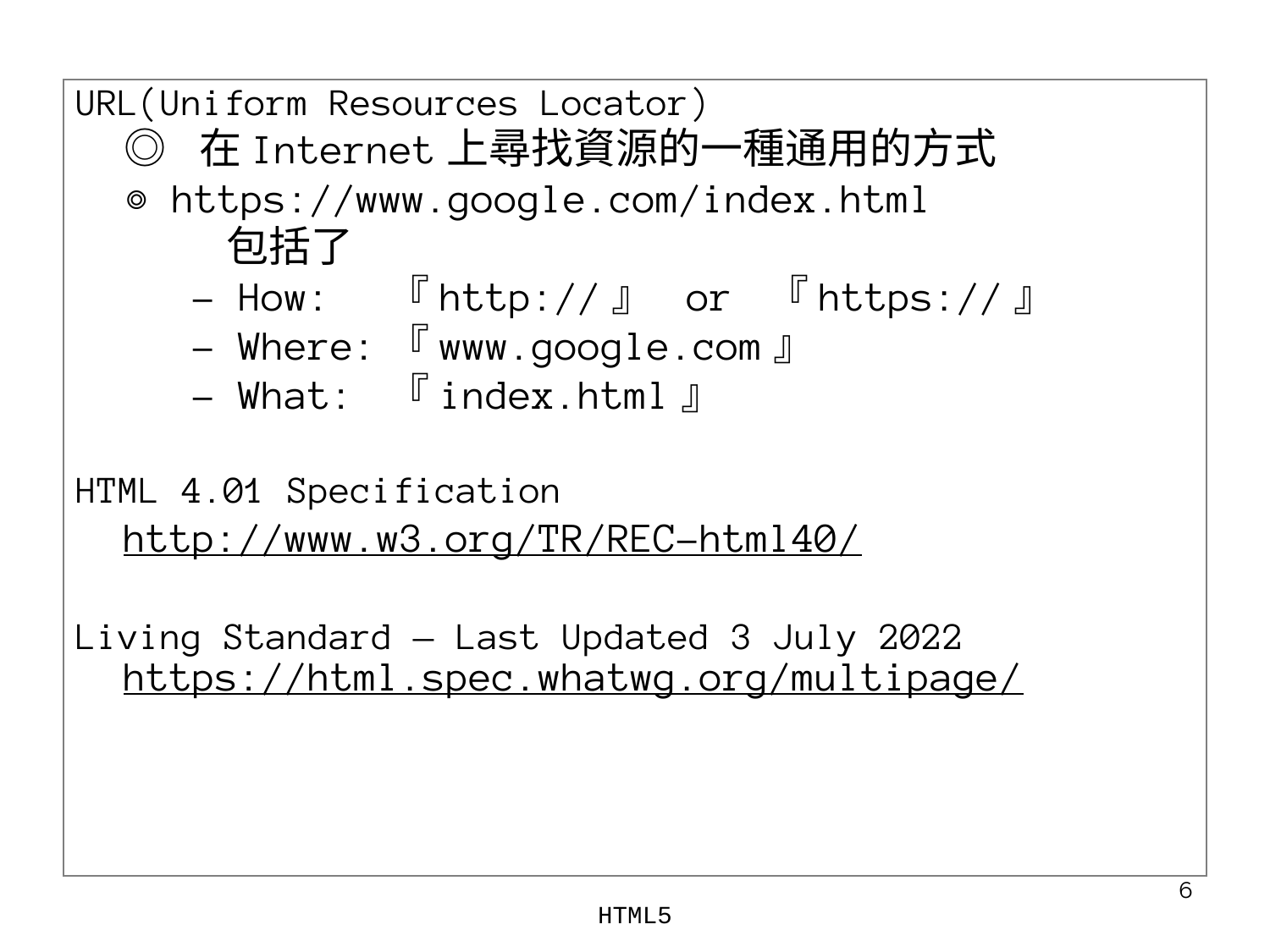

URL(Uniform Resources Locator)
	◎ 在Internet上尋找資源的一種通用的方式
	◎ https://www.google.com/index.html
	    包括了
  	   - How:  『http://』 or 『https://』
  	   - Where:『www.google.com』
	   - What: 『index.html』

HTML 4.01 Specification
	http://www.w3.org/TR/REC-html40/

Living Standard — Last Updated 3 July 2022	     https://html.spec.whatwg.org/multipage/
6
HTML5